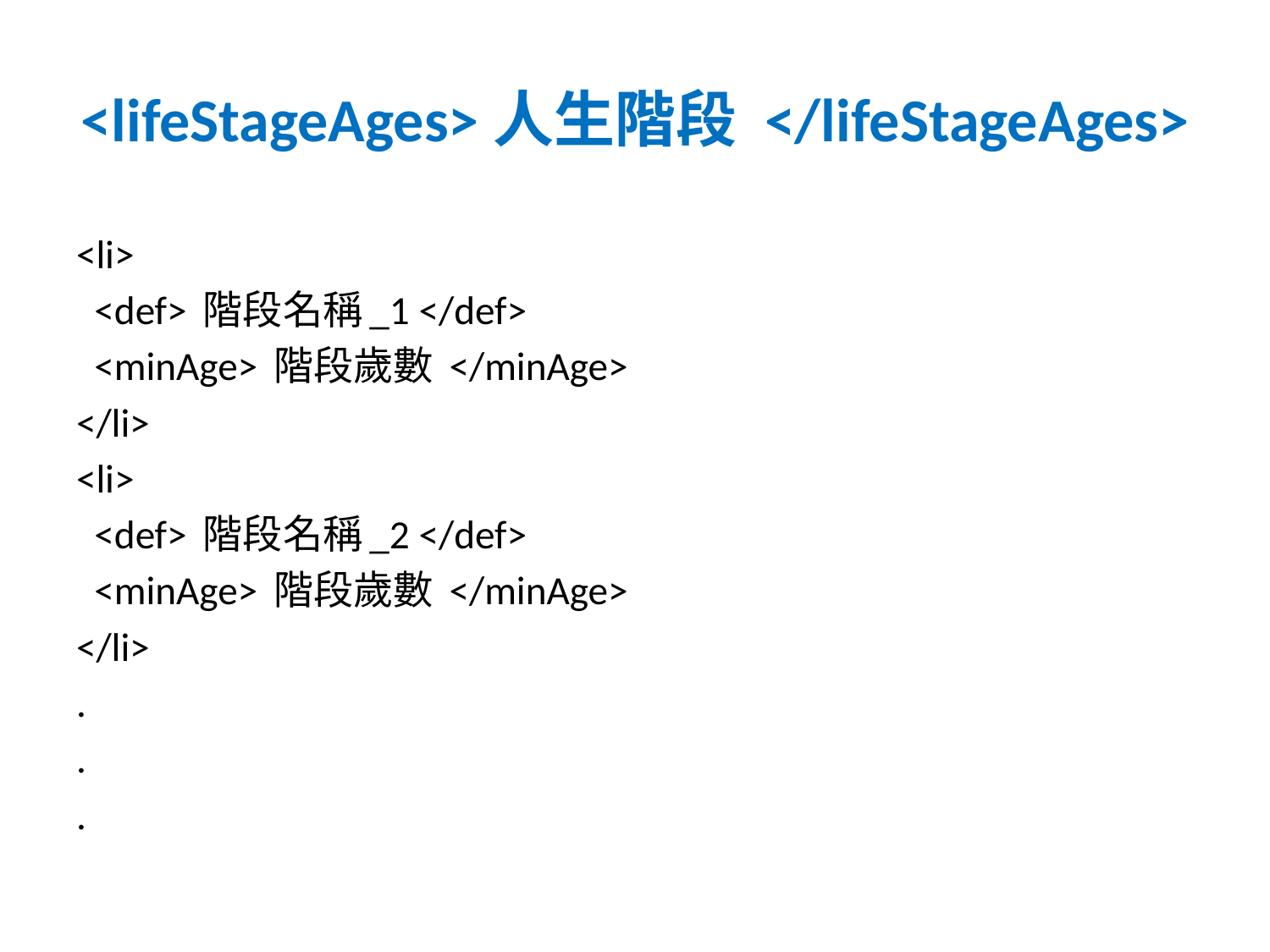

# <lifeStageAges>人生階段 </lifeStageAges>
<li>
  <def> 階段名稱_1 </def>
  <minAge> 階段歲數 </minAge>
</li>
<li>
  <def> 階段名稱_2 </def>
  <minAge> 階段歲數 </minAge>
</li>
.
.
.